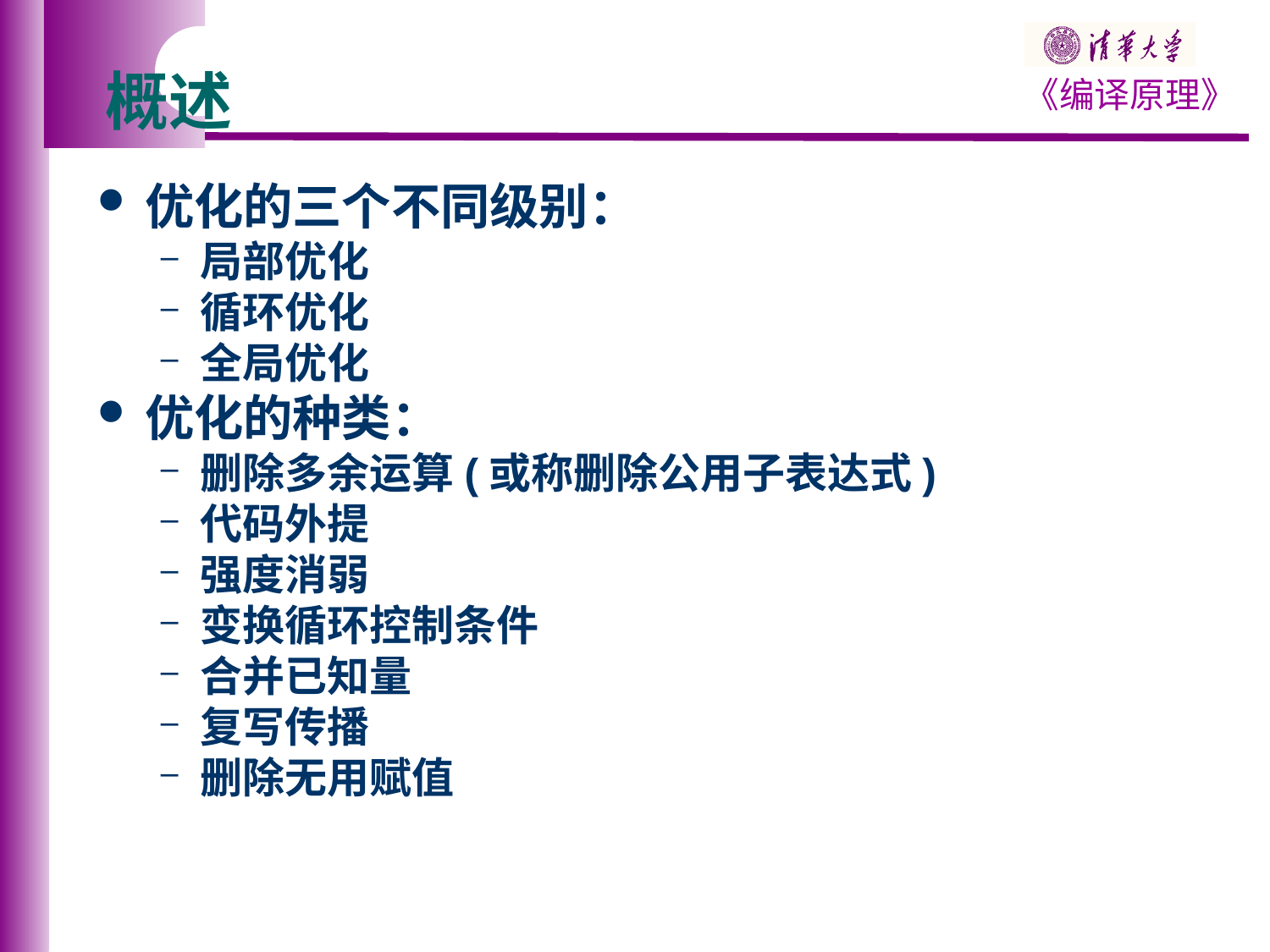

# 概述
优化的三个不同级别：
局部优化
循环优化
全局优化
优化的种类：
删除多余运算(或称删除公用子表达式)
代码外提
强度消弱
变换循环控制条件
合并已知量
复写传播
删除无用赋值